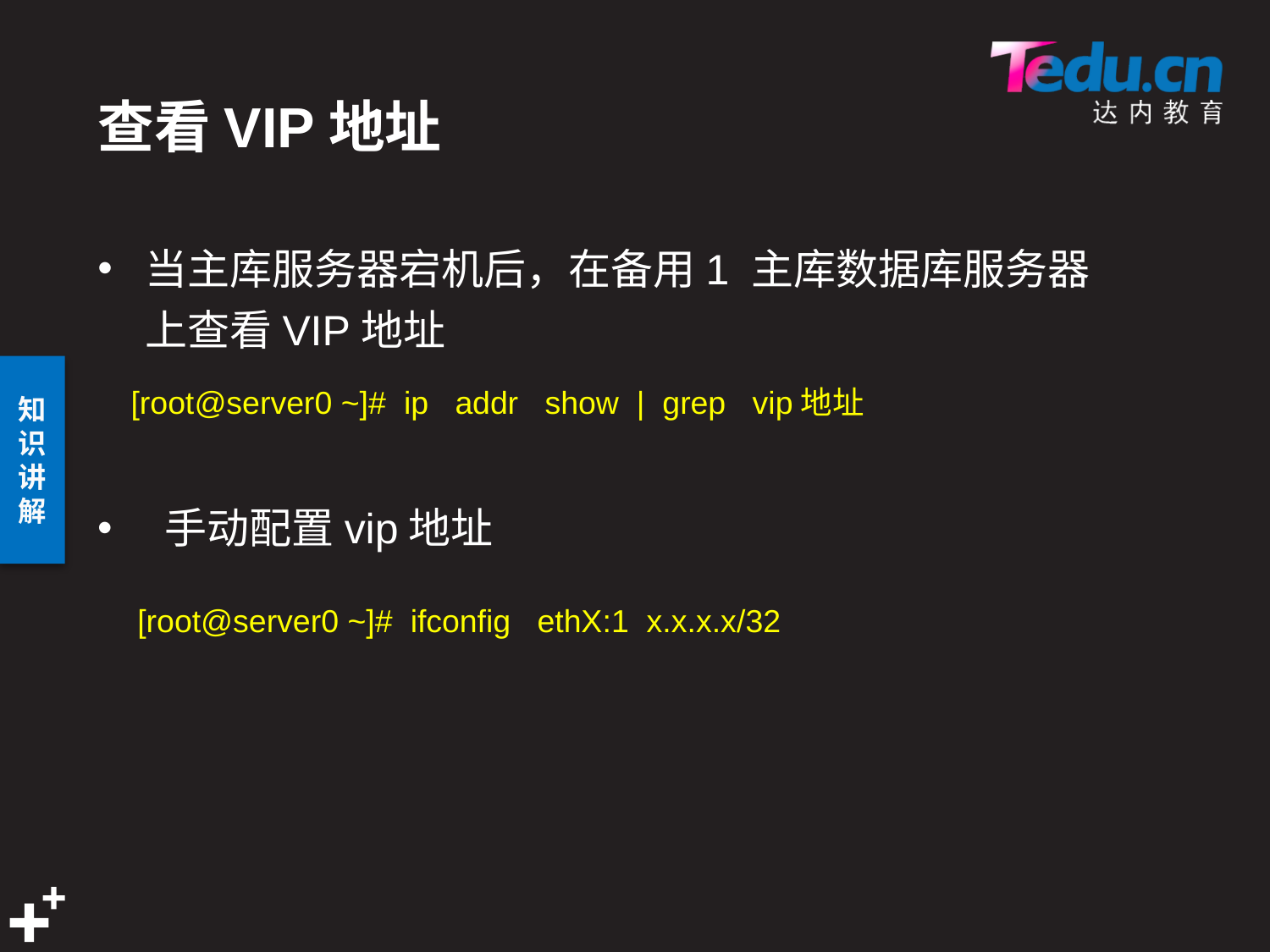

# 查看VIP地址
当主库服务器宕机后，在备用1 主库数据库服务器上查看VIP地址
[root@server0 ~]#  ip   addr   show  |  grep   vip地址
 手动配置vip地址
[root@server0 ~]#  ifconfig   ethX:1  x.x.x.x/32